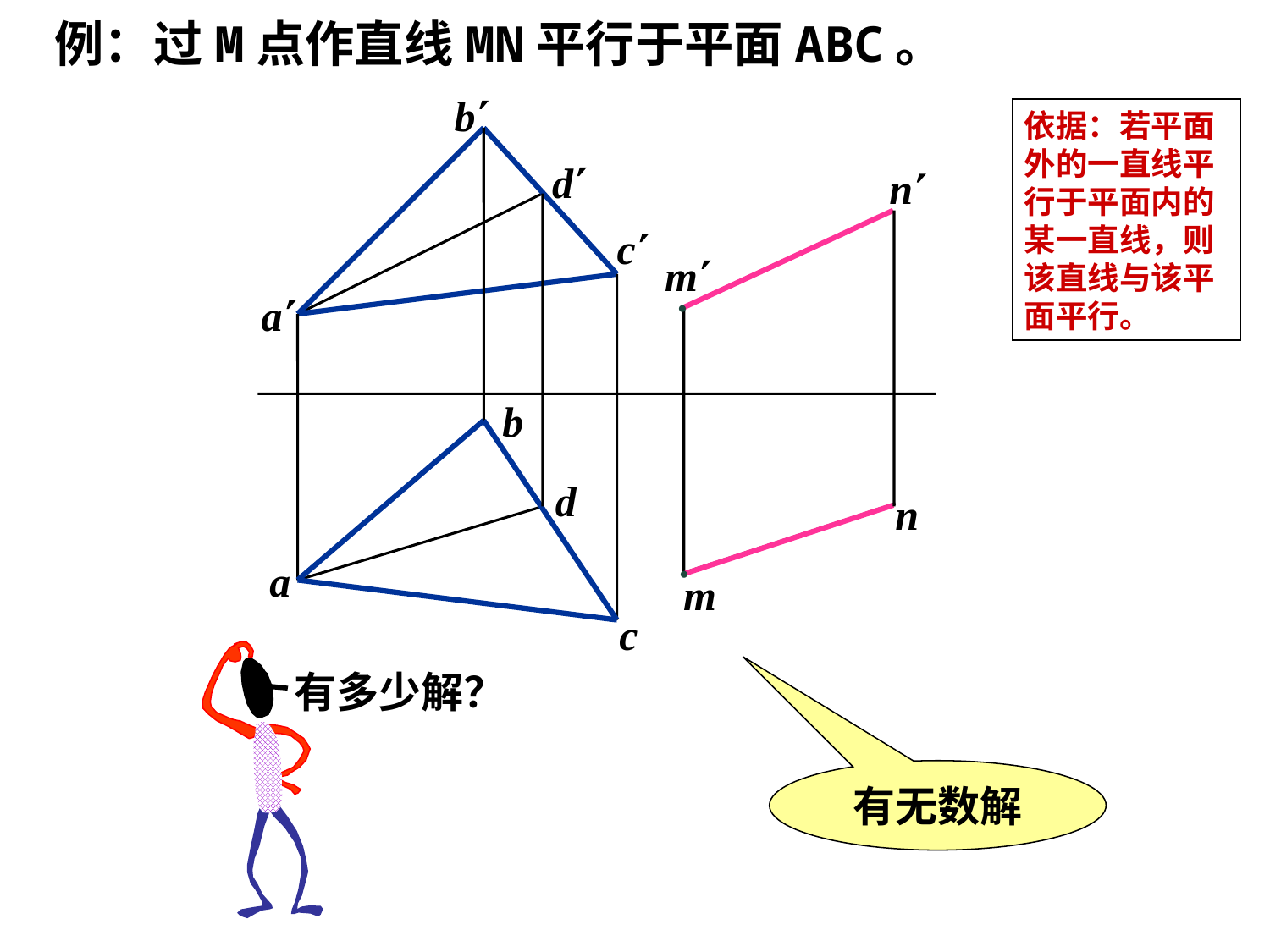

例：过M点作直线MN平行于平面ABC。
b′
依据：若平面外的一直线平行于平面内的某一直线，则该直线与该平面平行。

d′
n′

c′
m′

a′
●

b

d
n

a
●
m

c

有多少解？
有无数解